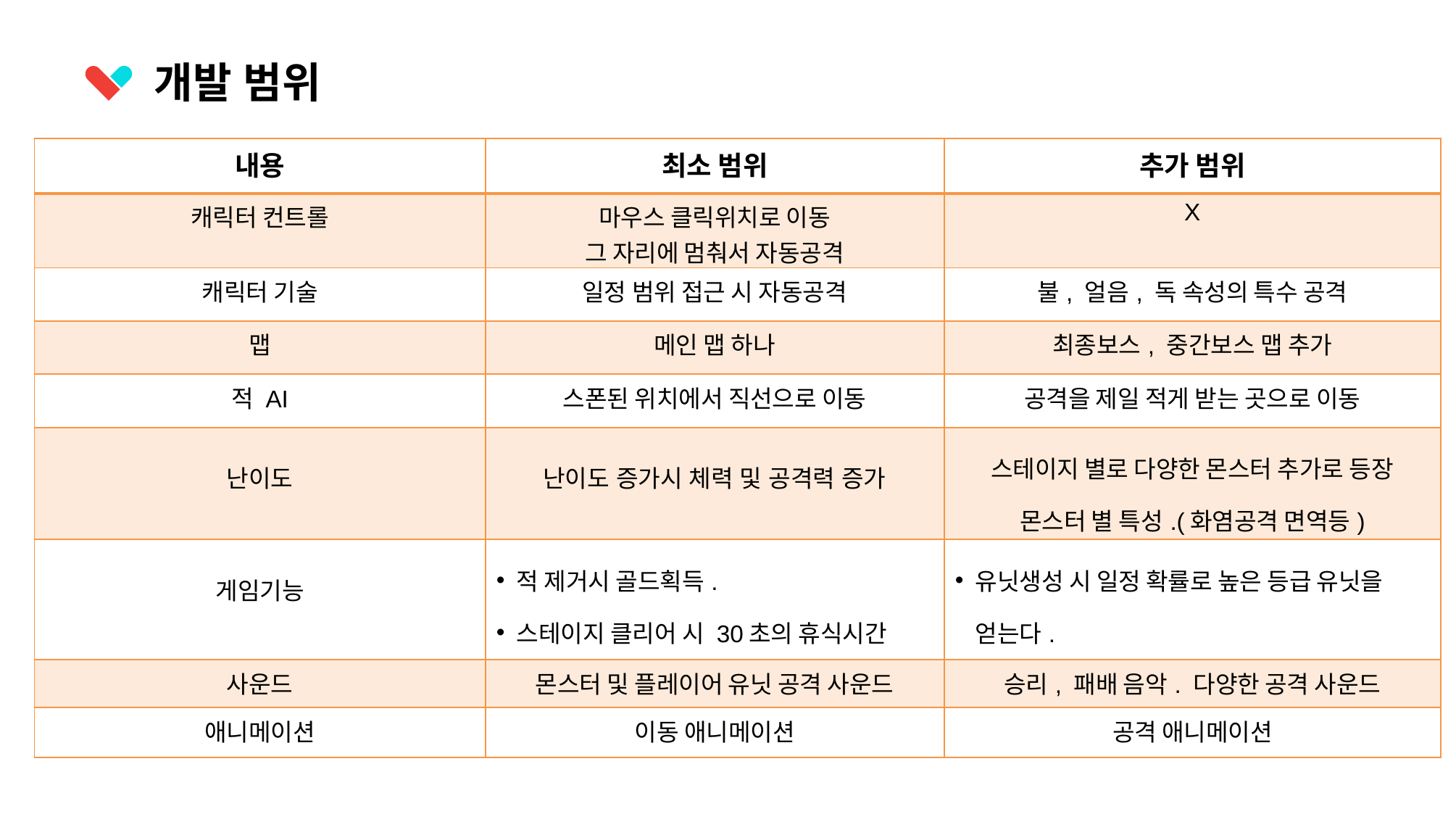

개발 범위
| 내용 | 최소 범위 | 추가 범위 |
| --- | --- | --- |
| 캐릭터 컨트롤 | 마우스 클릭위치로 이동 그 자리에 멈춰서 자동공격 | X |
| 캐릭터 기술 | 일정 범위 접근 시 자동공격 | 불, 얼음, 독 속성의 특수 공격 |
| 맵 | 메인 맵 하나 | 최종보스, 중간보스 맵 추가 |
| 적 AI | 스폰된 위치에서 직선으로 이동 | 공격을 제일 적게 받는 곳으로 이동 |
| 난이도 | 난이도 증가시 체력 및 공격력 증가 | 스테이지 별로 다양한 몬스터 추가로 등장 몬스터 별 특성.(화염공격 면역등) |
| 게임기능 | 적 제거시 골드획득. 스테이지 클리어 시 30초의 휴식시간 | 유닛생성 시 일정 확률로 높은 등급 유닛을 얻는다. |
| 사운드 | 몬스터 및 플레이어 유닛 공격 사운드 | 승리, 패배 음악. 다양한 공격 사운드 |
| 애니메이션 | 이동 애니메이션 | 공격 애니메이션 |